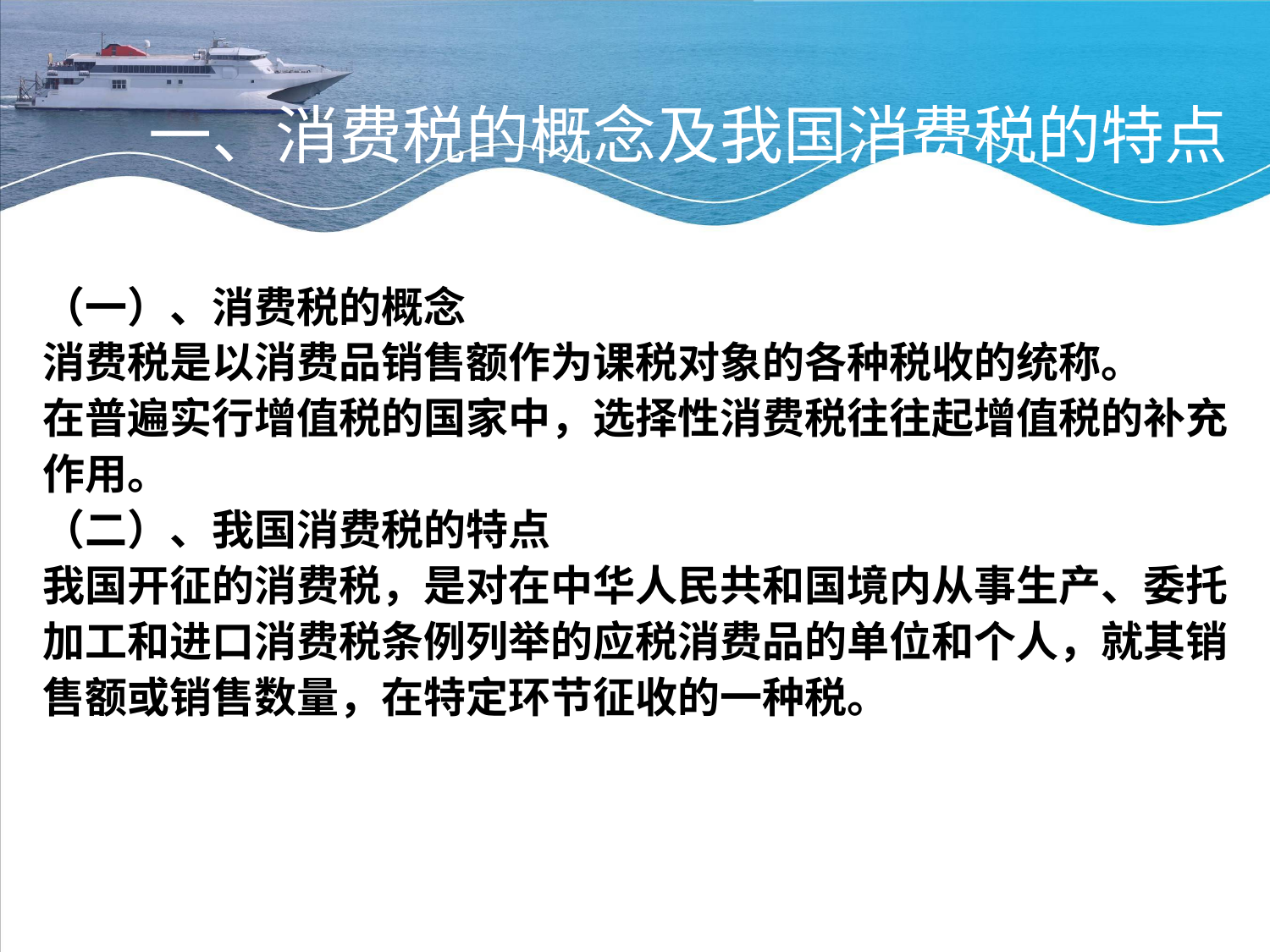

一、消费税的概念及我国消费税的特点
（一）、消费税的概念
消费税是以消费品销售额作为课税对象的各种税收的统称。
在普遍实行增值税的国家中，选择性消费税往往起增值税的补充作用。
（二）、我国消费税的特点
我国开征的消费税，是对在中华人民共和国境内从事生产、委托加工和进口消费税条例列举的应税消费品的单位和个人，就其销售额或销售数量，在特定环节征收的一种税。